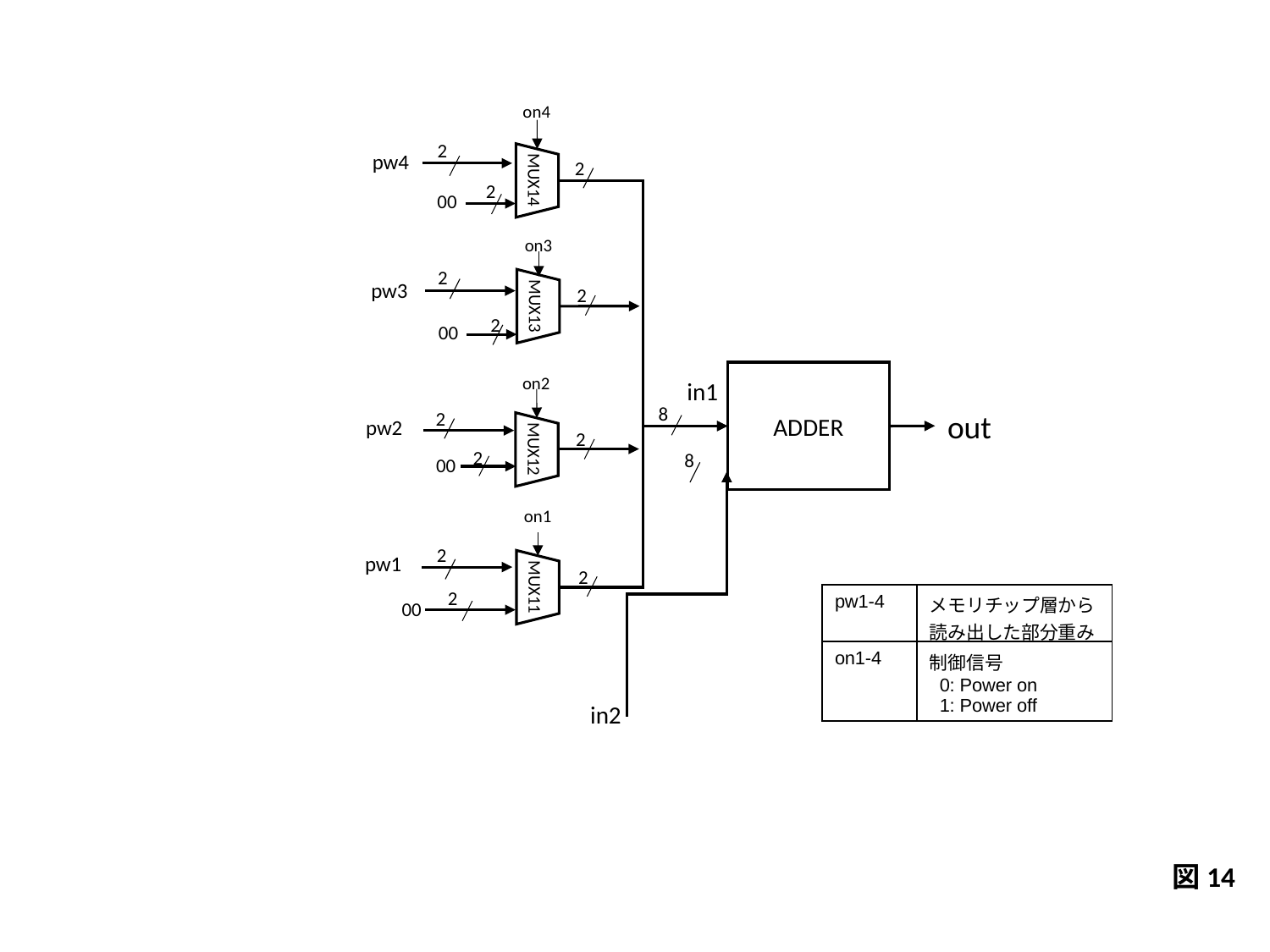

on4
2
pw4
2
MUX14
2
00
on3
2
pw3
2
MUX13
2
00
ADDER
on2
in1
8
2
out
pw2
2
MUX12
2
8
00
on1
2
pw1
2
MUX11
2
| pw1-4 | メモリチップ層から読み出した部分重み |
| --- | --- |
| on1-4 | 制御信号 0: Power on 1: Power off |
00
in2
図14